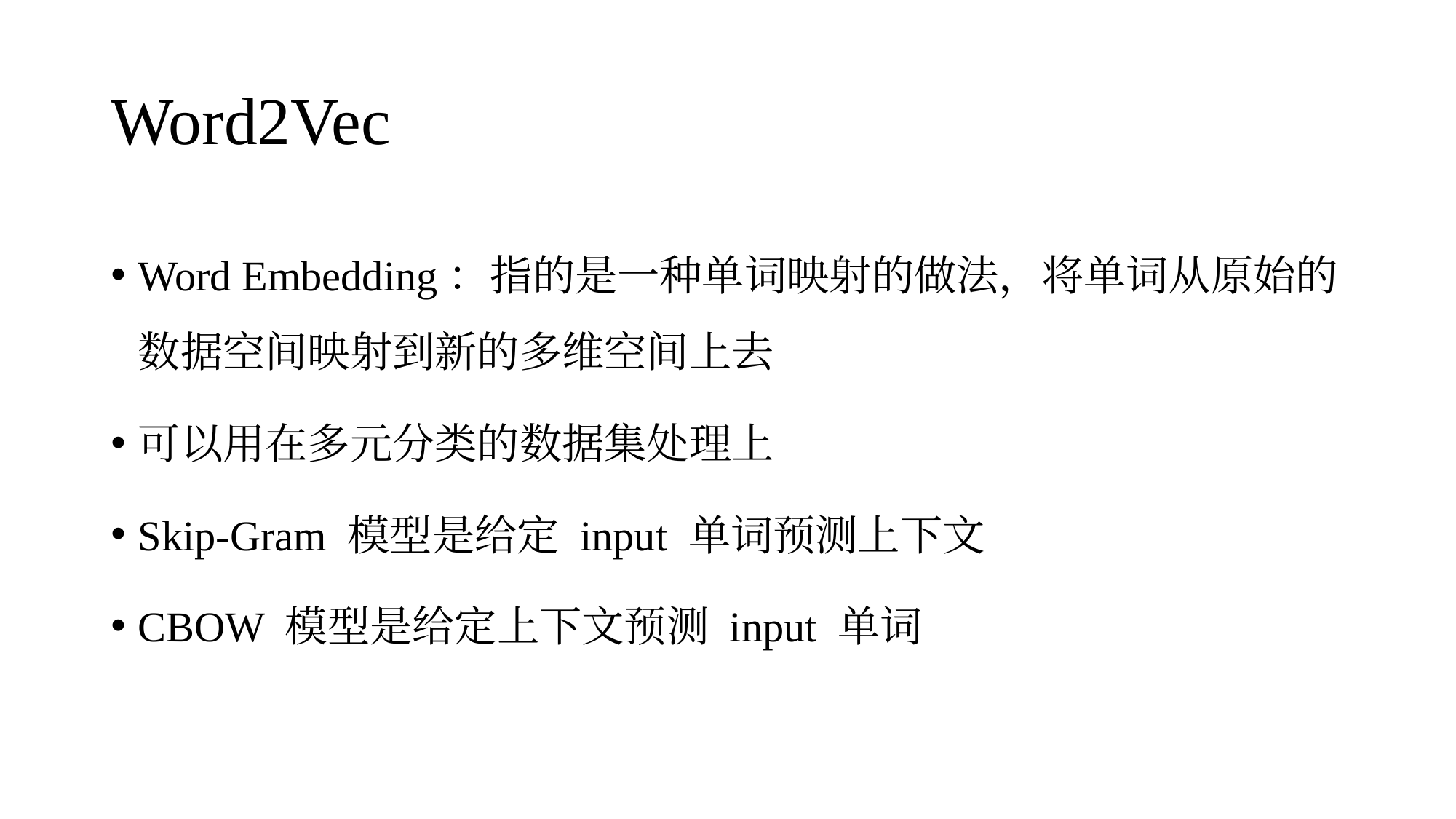

# Word2Vec
Word Embedding：指的是一种单词映射的做法，将单词从原始的数据空间映射到新的多维空间上去
可以用在多元分类的数据集处理上
Skip-Gram 模型是给定 input 单词预测上下文
CBOW 模型是给定上下文预测 input 单词